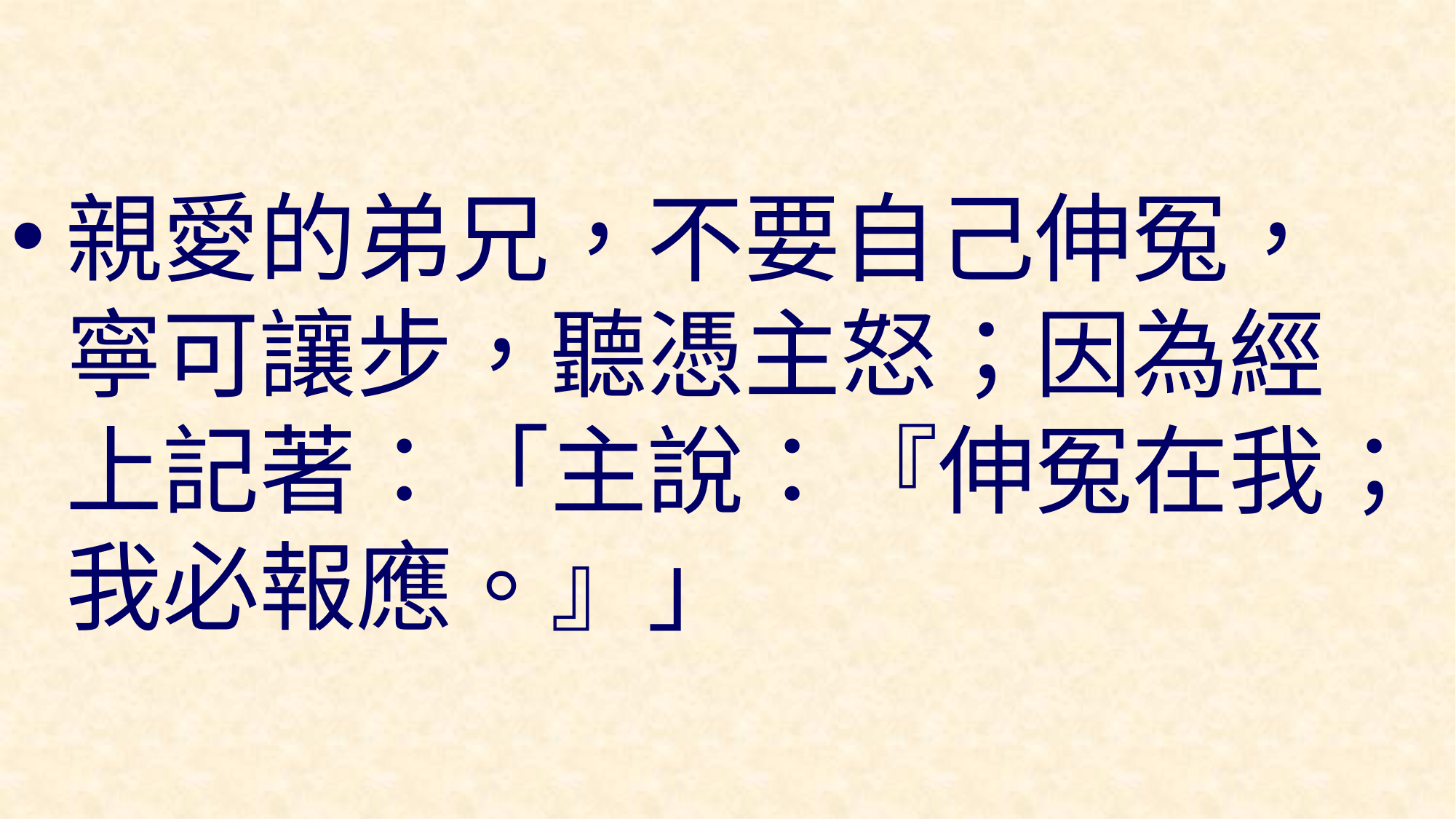

親愛的弟兄，不要自己伸冤，寧可讓步，聽憑主怒；因為經上記著：「主說：『伸冤在我；我必報應。』」